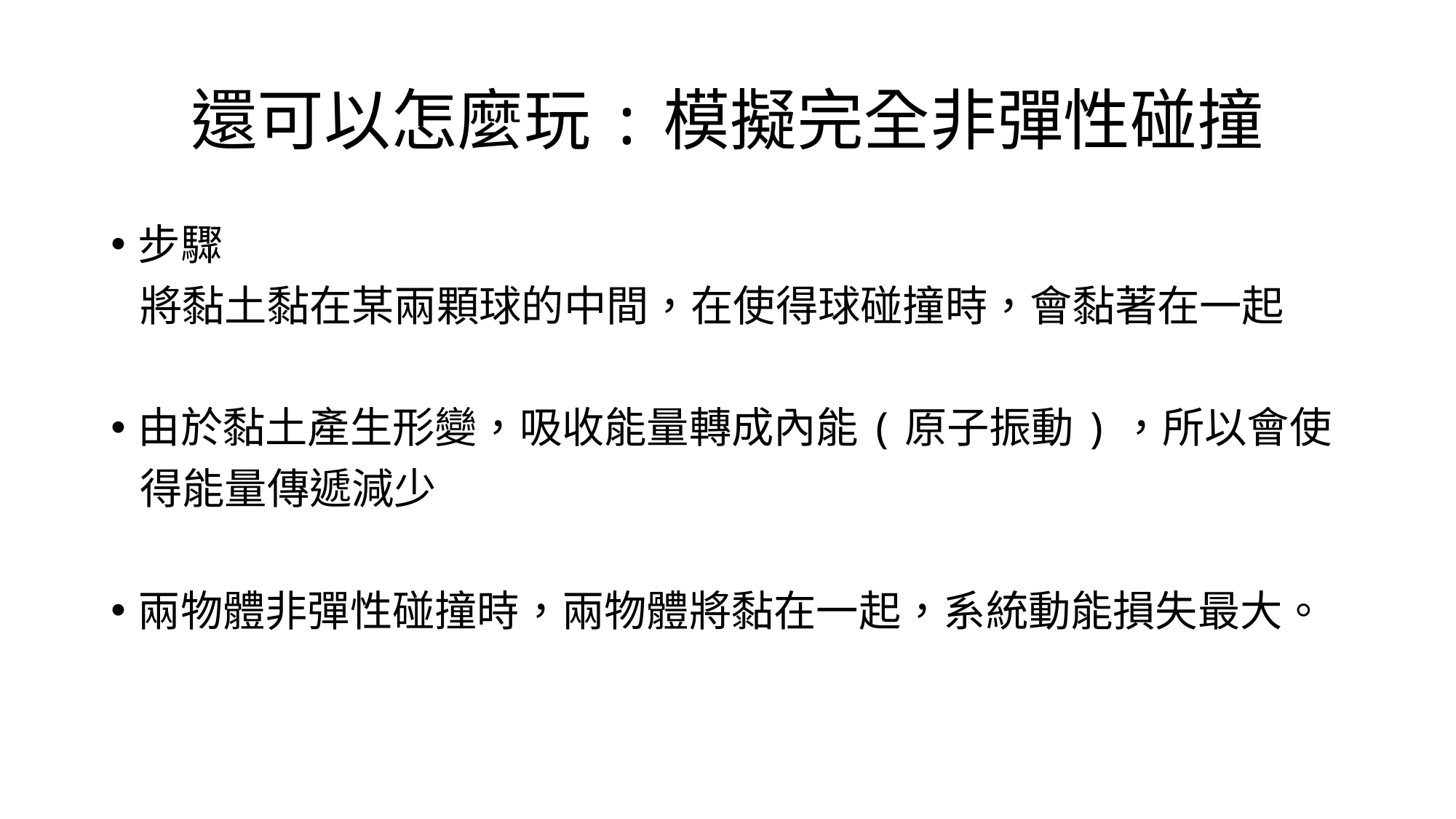

# 還可以怎麼玩:模擬完全非彈性碰撞
步驟
  將黏土黏在某兩顆球的中間，在使得球碰撞時，會黏著在一起

由於黏土產生形變，吸收能量轉成內能(原子振動)，所以會使
  得能量傳遞減少

兩物體非彈性碰撞時，兩物體將黏在一起，系統動能損失最大。